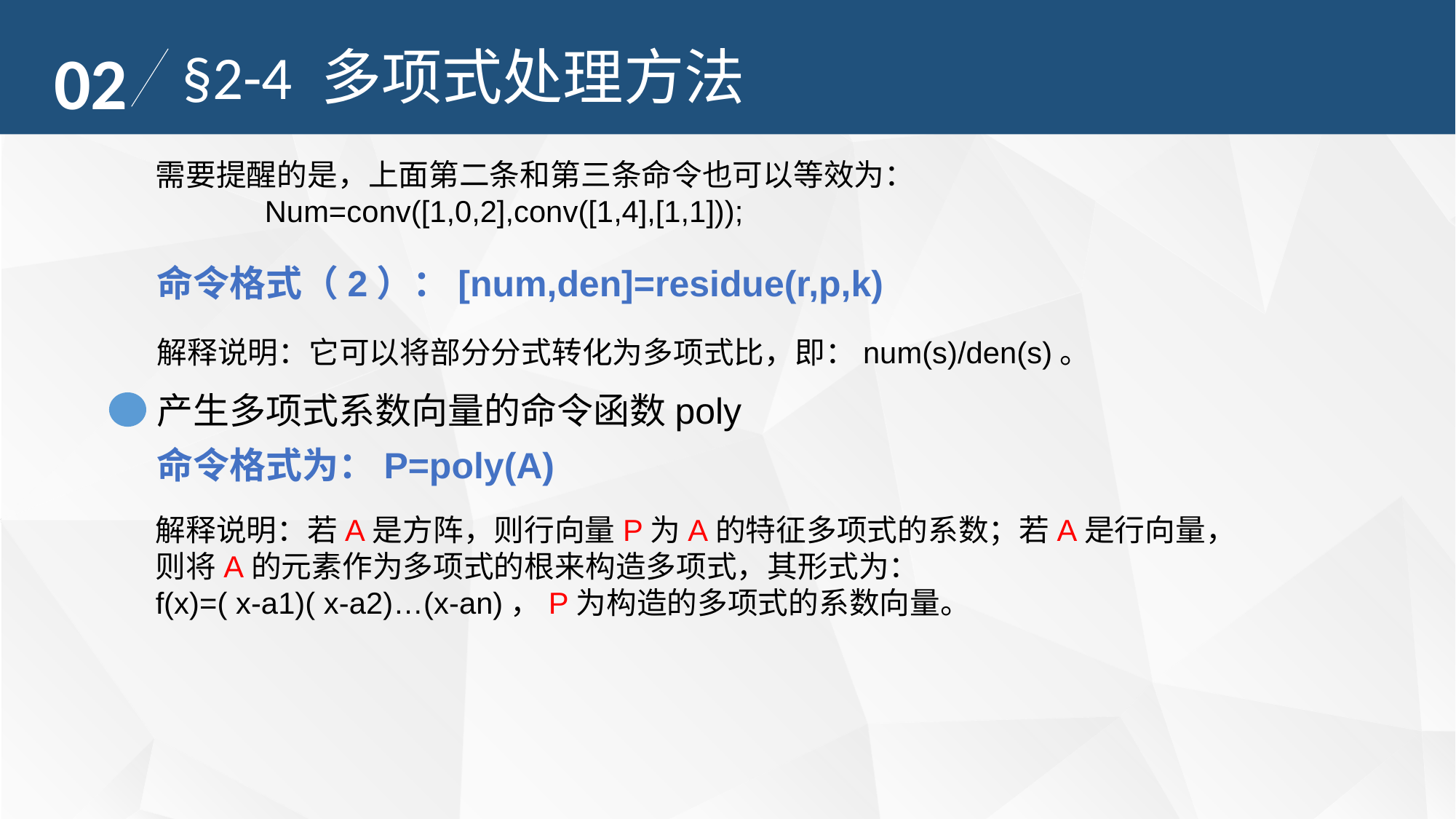

02
§2-4 多项式处理方法
需要提醒的是，上面第二条和第三条命令也可以等效为：
	Num=conv([1,0,2],conv([1,4],[1,1]));
命令格式（2）：[num,den]=residue(r,p,k)
解释说明：它可以将部分分式转化为多项式比，即：num(s)/den(s)。
产生多项式系数向量的命令函数poly

命令格式为：P=poly(A)
解释说明：若A是方阵，则行向量P为A的特征多项式的系数；若A是行向量，则将A的元素作为多项式的根来构造多项式，其形式为：
f(x)=( x-a1)( x-a2)…(x-an)，P为构造的多项式的系数向量。